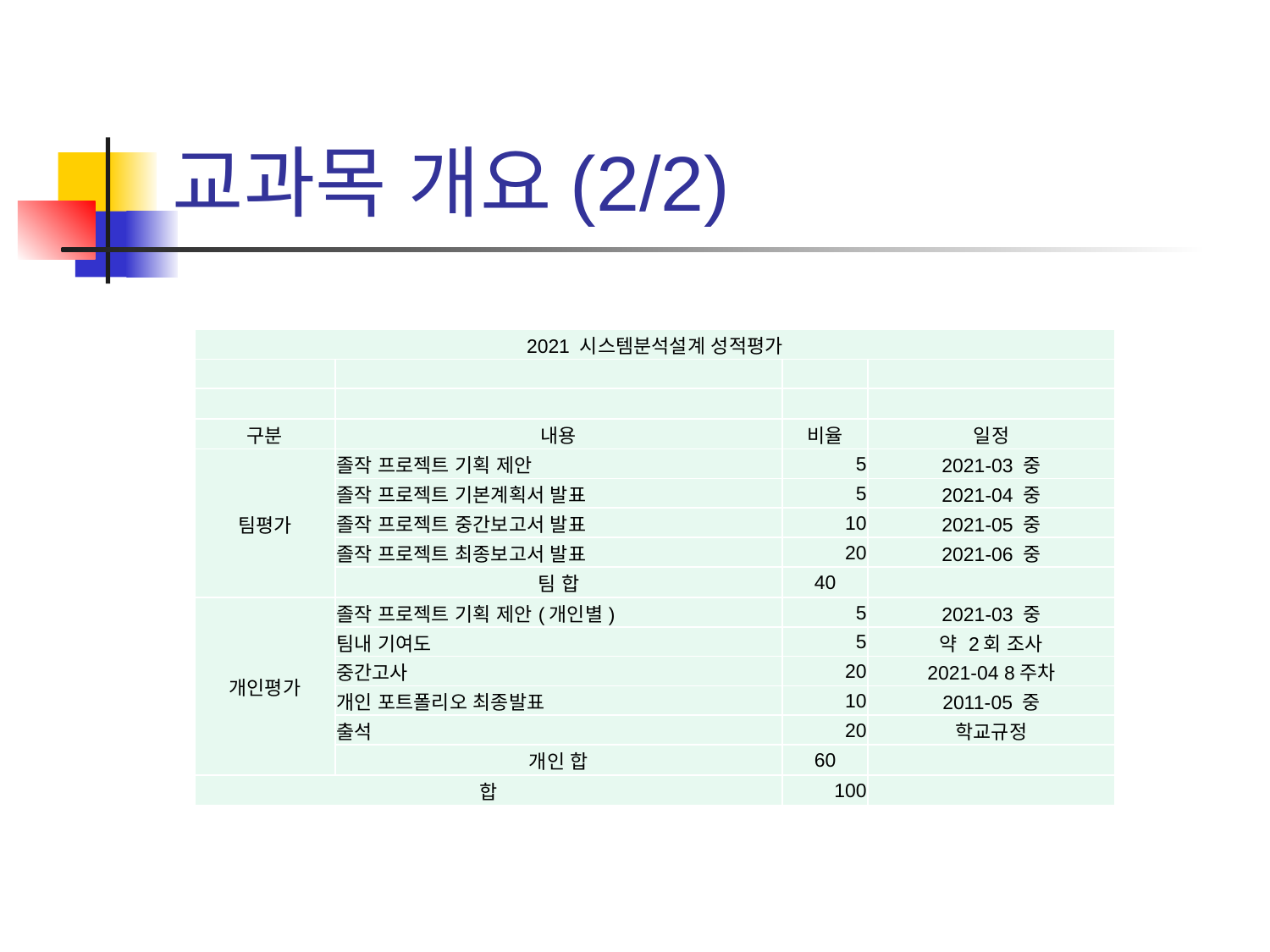

# 교과목 개요(2/2)
| 2021 시스템분석설계 성적평가 |  |  |  |
| --- | --- | --- | --- |
|  |  |  |  |
|  |  |  |  |
| 구분 | 내용 | 비율 | 일정 |
| 팀평가 | 졸작 프로젝트 기획 제안 | 5 | 2021-03 중 |
|  | 졸작 프로젝트 기본계획서 발표 | 5 | 2021-04 중 |
|  | 졸작 프로젝트 중간보고서 발표 | 10 | 2021-05 중 |
|  | 졸작 프로젝트 최종보고서 발표 | 20 | 2021-06 중 |
|  | 팀 합 | 40 |  |
| 개인평가 | 졸작 프로젝트 기획 제안(개인별) | 5 | 2021-03 중 |
|  | 팀내 기여도 | 5 | 약 2회 조사 |
|  | 중간고사 | 20 | 2021-04 8주차 |
|  | 개인 포트폴리오 최종발표 | 10 | 2011-05 중 |
|  | 출석 | 20 | 학교규정 |
|  | 개인 합 | 60 |  |
| 합 |  | 100 |  |